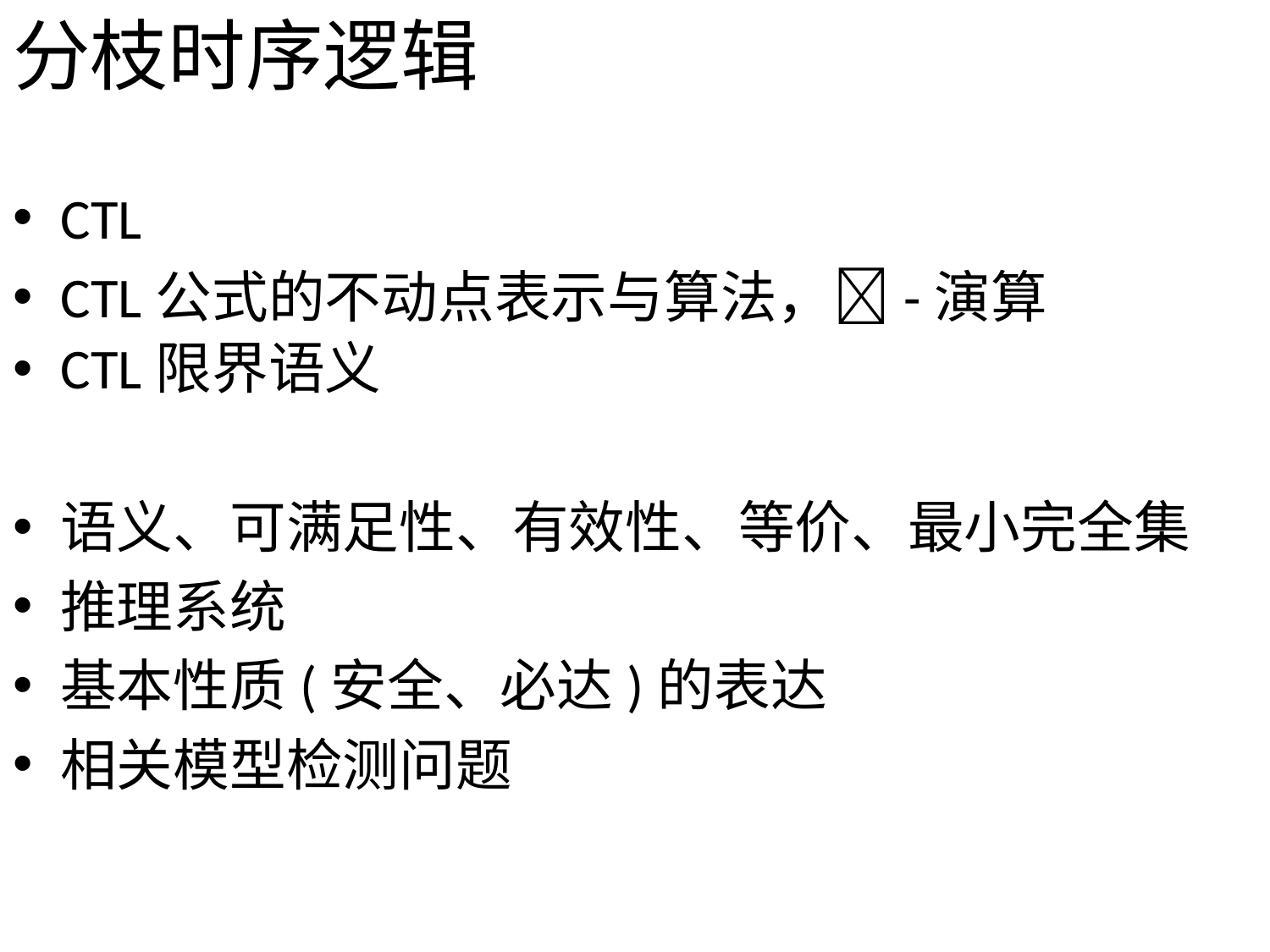

# 分枝时序逻辑
CTL
CTL公式的不动点表示与算法，μ-演算
CTL限界语义

语义、可满足性、有效性、等价、最小完全集
推理系统
基本性质(安全、必达)的表达
相关模型检测问题